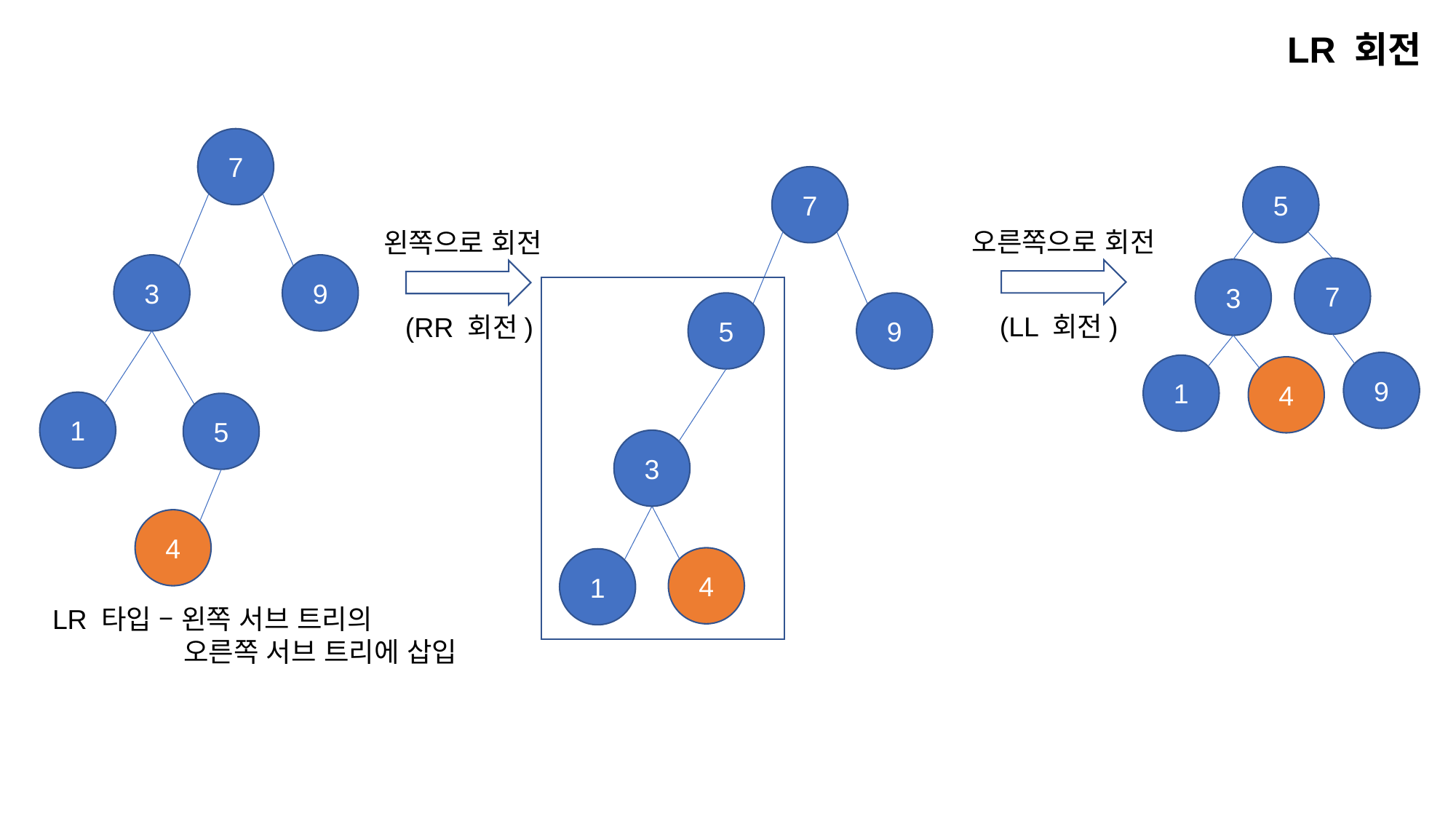

LR 회전
7
9
3
1
5
4
5
7
3
9
1
4
7
9
5
3
4
1
오른쪽으로 회전
왼쪽으로 회전

(LL 회전)
(RR 회전)
LR 타입 – 왼쪽 서브 트리의
	  오른쪽 서브 트리에 삽입